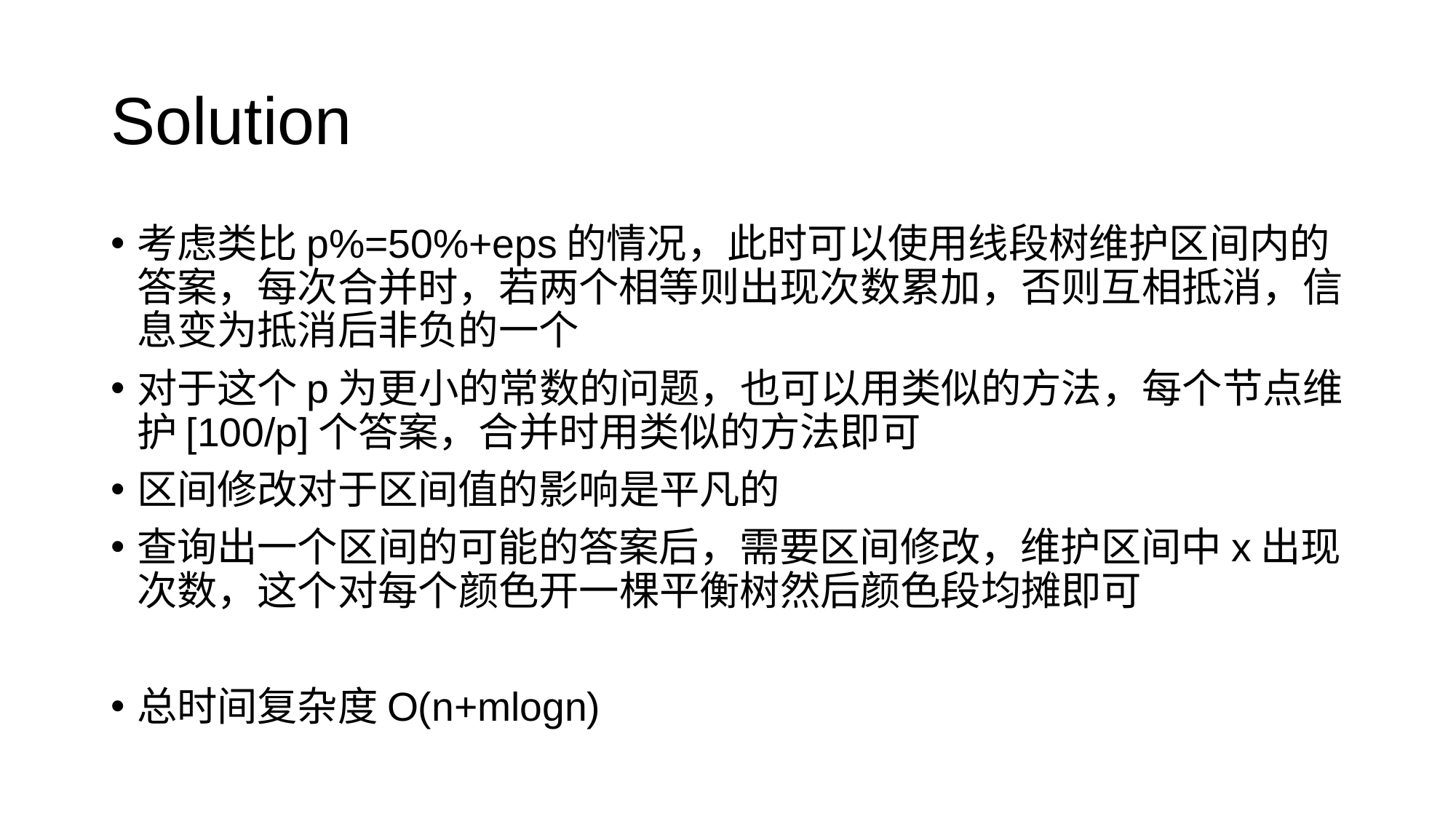

# Solution
考虑类比p%=50%+eps的情况，此时可以使用线段树维护区间内的答案，每次合并时，若两个相等则出现次数累加，否则互相抵消，信息变为抵消后非负的一个
对于这个p为更小的常数的问题，也可以用类似的方法，每个节点维护[100/p]个答案，合并时用类似的方法即可
区间修改对于区间值的影响是平凡的
查询出一个区间的可能的答案后，需要区间修改，维护区间中x出现次数，这个对每个颜色开一棵平衡树然后颜色段均摊即可

总时间复杂度O(n+mlogn)